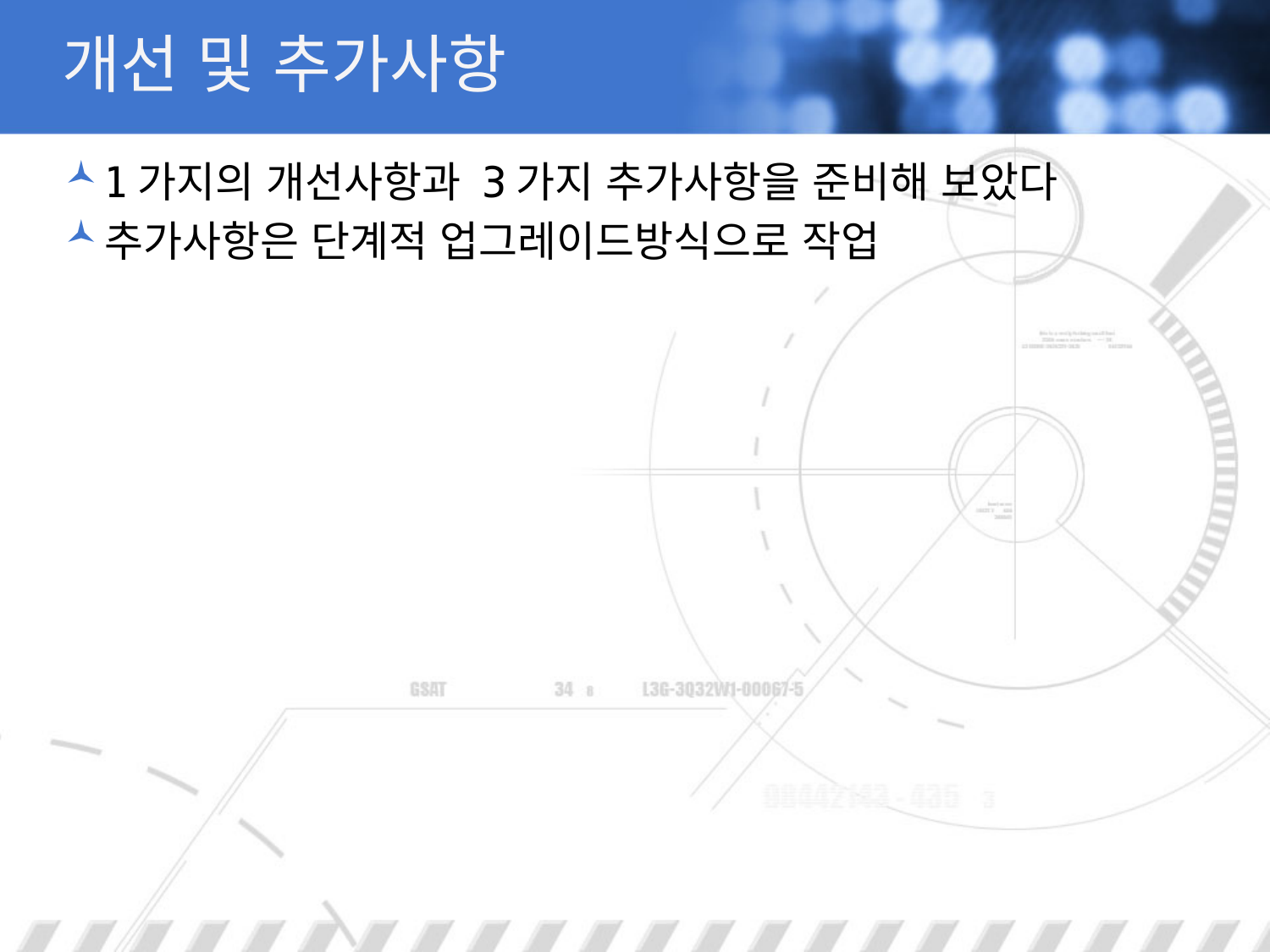

# 개선 및 추가사항
1가지의 개선사항과 3가지 추가사항을 준비해 보았다
추가사항은 단계적 업그레이드방식으로 작업